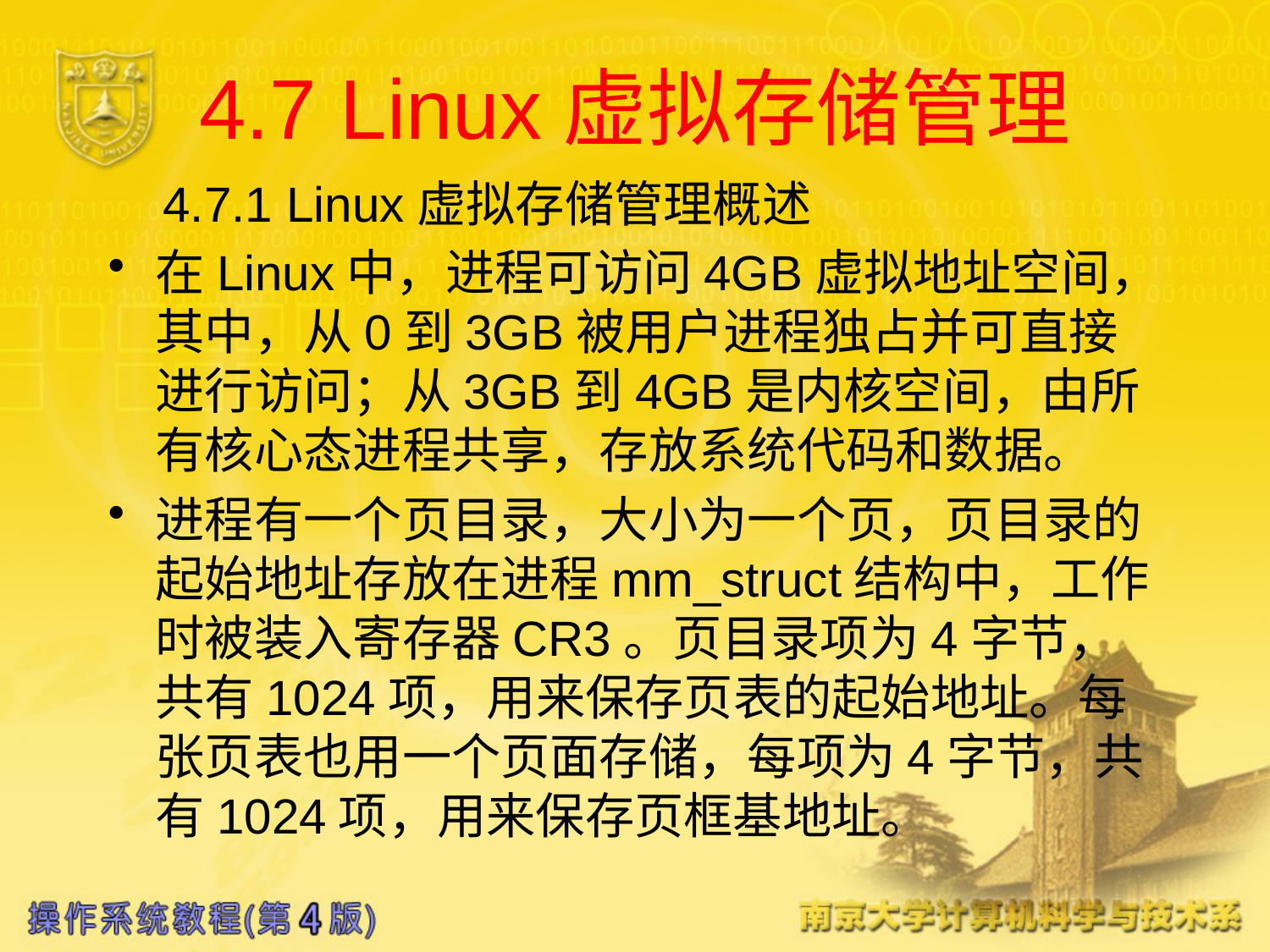

# 4.7 Linux虚拟存储管理
    4.7.1 Linux虚拟存储管理概述
在Linux中，进程可访问4GB虚拟地址空间，其中，从0到3GB被用户进程独占并可直接进行访问；从3GB到4GB是内核空间，由所有核心态进程共享，存放系统代码和数据。
进程有一个页目录，大小为一个页，页目录的起始地址存放在进程mm_struct结构中，工作时被装入寄存器CR3。页目录项为4字节，共有1024项，用来保存页表的起始地址。每张页表也用一个页面存储，每项为4字节，共有1024项，用来保存页框基地址。